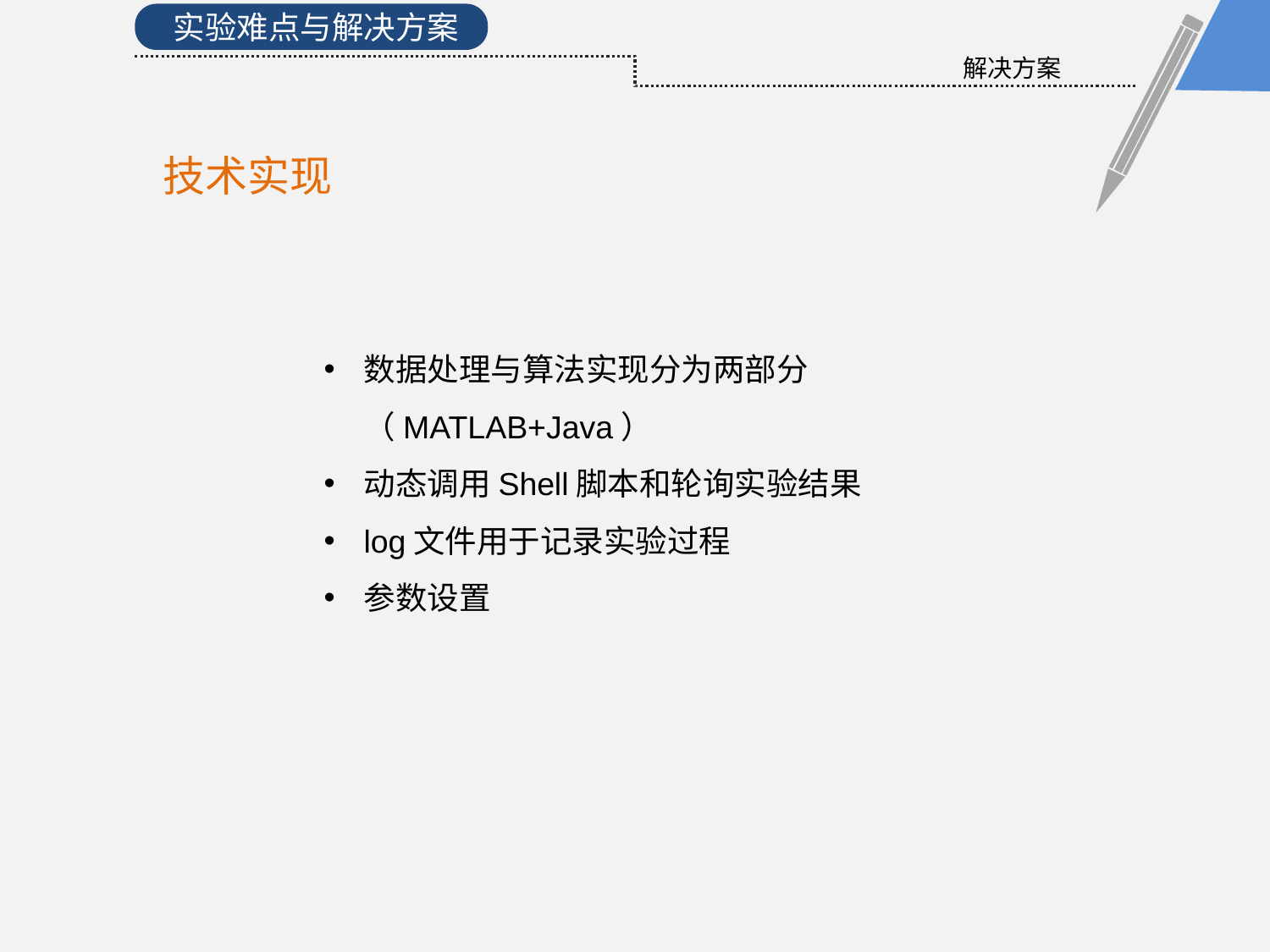

实验难点与解决方案

解决方案
技术实现
数据处理与算法实现分为两部分（MATLAB+Java）
动态调用Shell脚本和轮询实验结果
log文件用于记录实验过程
参数设置